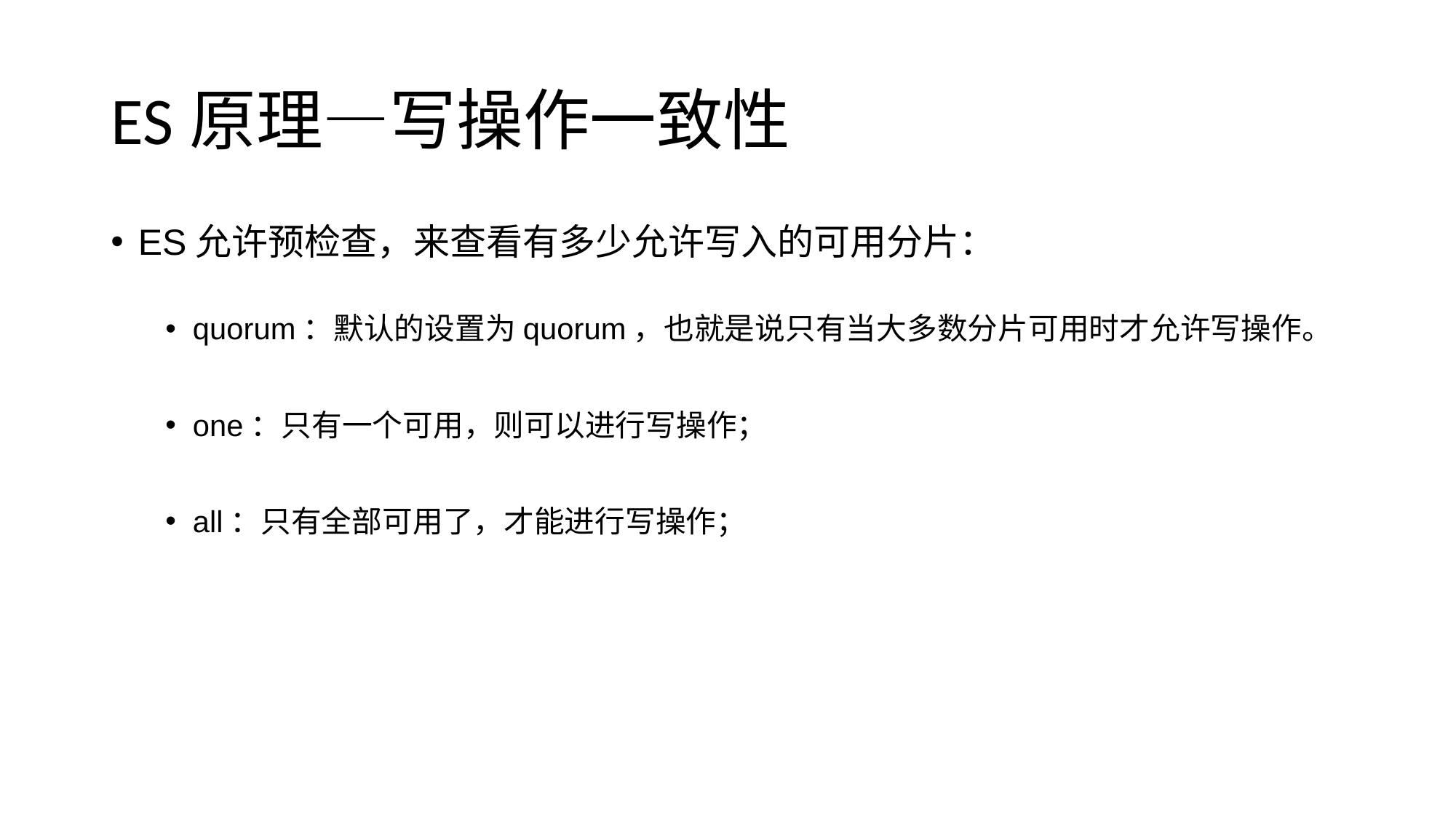

# ES原理—写操作一致性
ES允许预检查，来查看有多少允许写入的可用分片：

quorum：默认的设置为quorum，也就是说只有当大多数分片可用时才允许写操作。

one：只有一个可用，则可以进行写操作；

all：只有全部可用了，才能进行写操作；